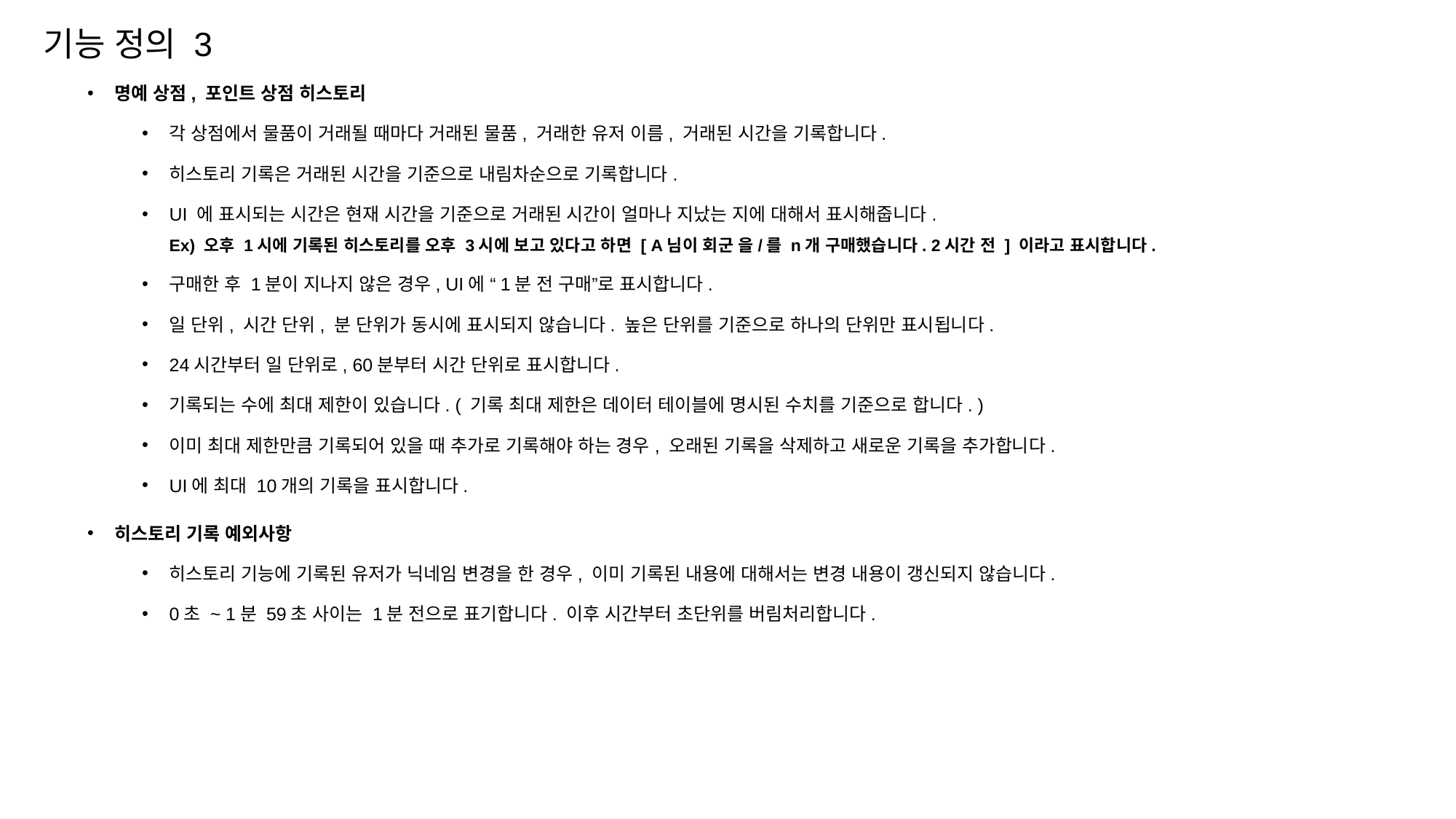

기능 정의 3
명예 상점, 포인트 상점 히스토리
각 상점에서 물품이 거래될 때마다 거래된 물품, 거래한 유저 이름, 거래된 시간을 기록합니다.
히스토리 기록은 거래된 시간을 기준으로 내림차순으로 기록합니다.
UI 에 표시되는 시간은 현재 시간을 기준으로 거래된 시간이 얼마나 지났는 지에 대해서 표시해줍니다.
Ex) 오후 1시에 기록된 히스토리를 오후 3시에 보고 있다고 하면 [ A님이 회군 을/를 n개 구매했습니다. 2시간 전 ] 이라고 표시합니다.
구매한 후 1분이 지나지 않은 경우, UI에 “1분 전 구매”로 표시합니다.
일 단위, 시간 단위, 분 단위가 동시에 표시되지 않습니다. 높은 단위를 기준으로 하나의 단위만 표시됩니다.
24시간부터 일 단위로, 60분부터 시간 단위로 표시합니다.
기록되는 수에 최대 제한이 있습니다. ( 기록 최대 제한은 데이터 테이블에 명시된 수치를 기준으로 합니다. )
이미 최대 제한만큼 기록되어 있을 때 추가로 기록해야 하는 경우, 오래된 기록을 삭제하고 새로운 기록을 추가합니다.
UI에 최대 10개의 기록을 표시합니다.
히스토리 기록 예외사항
히스토리 기능에 기록된 유저가 닉네임 변경을 한 경우, 이미 기록된 내용에 대해서는 변경 내용이 갱신되지 않습니다.
0초 ~ 1분 59초 사이는 1분 전으로 표기합니다. 이후 시간부터 초단위를 버림처리합니다.